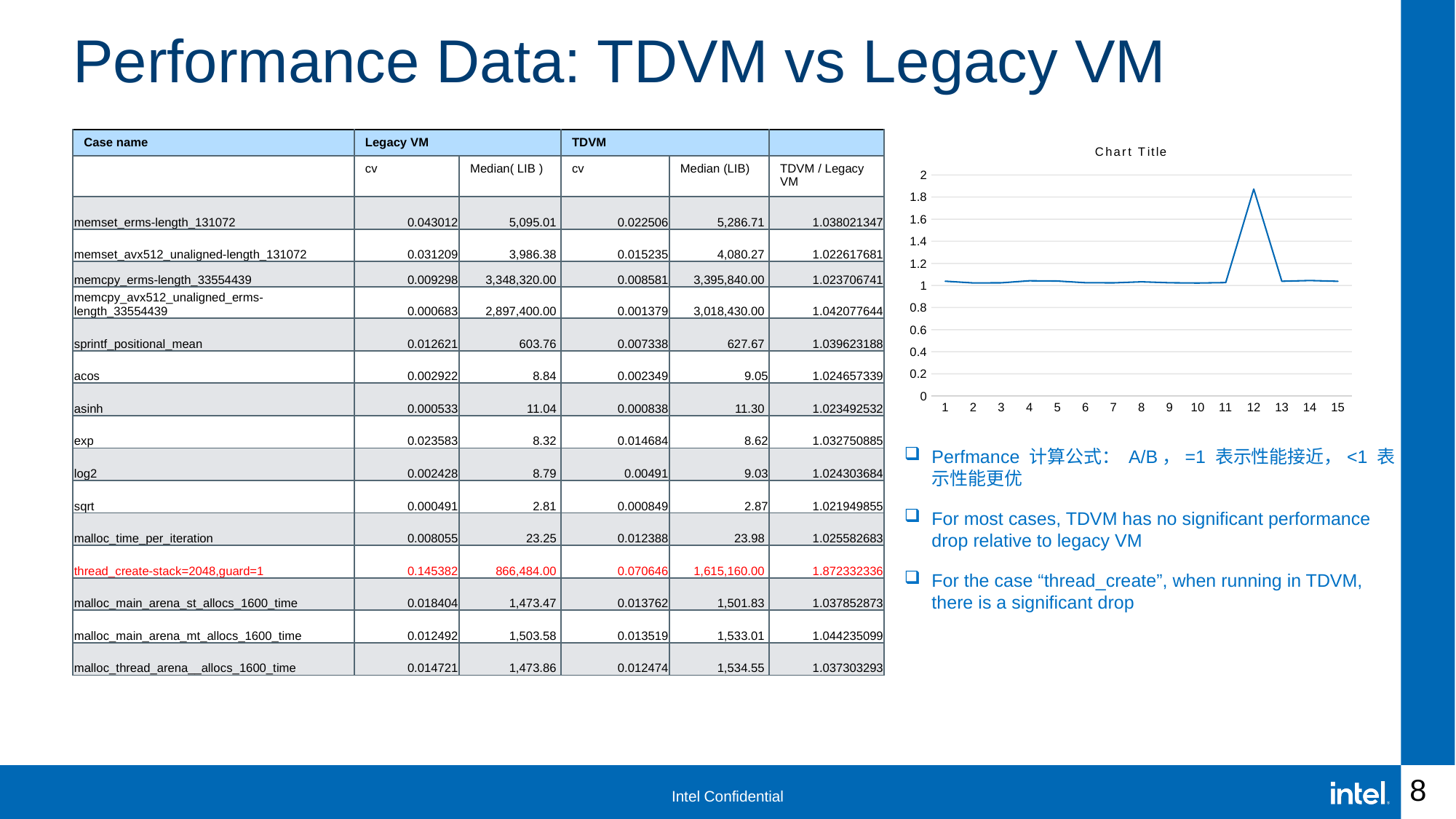

# Performance Data: TDVM vs Legacy VM
| Case name | Legacy VM |  | TDVM |  |  |
| --- | --- | --- | --- | --- | --- |
|  | cv | Median( LIB ) | cv | Median (LIB) | TDVM / Legacy VM |
| memset\_erms-length\_131072 | 0.043012 | 5,095.01 | 0.022506 | 5,286.71 | 1.038021347 |
| memset\_avx512\_unaligned-length\_131072 | 0.031209 | 3,986.38 | 0.015235 | 4,080.27 | 1.022617681 |
| memcpy\_erms-length\_33554439 | 0.009298 | 3,348,320.00 | 0.008581 | 3,395,840.00 | 1.023706741 |
| memcpy\_avx512\_unaligned\_erms-length\_33554439 | 0.000683 | 2,897,400.00 | 0.001379 | 3,018,430.00 | 1.042077644 |
| sprintf\_positional\_mean | 0.012621 | 603.76 | 0.007338 | 627.67 | 1.039623188 |
| acos | 0.002922 | 8.84 | 0.002349 | 9.05 | 1.024657339 |
| asinh | 0.000533 | 11.04 | 0.000838 | 11.30 | 1.023492532 |
| exp | 0.023583 | 8.32 | 0.014684 | 8.62 | 1.032750885 |
| log2 | 0.002428 | 8.79 | 0.00491 | 9.03 | 1.024303684 |
| sqrt | 0.000491 | 2.81 | 0.000849 | 2.87 | 1.021949855 |
| malloc\_time\_per\_iteration | 0.008055 | 23.25 | 0.012388 | 23.98 | 1.025582683 |
| thread\_create-stack=2048,guard=1 | 0.145382 | 866,484.00 | 0.070646 | 1,615,160.00 | 1.872332336 |
| malloc\_main\_arena\_st\_allocs\_1600\_time | 0.018404 | 1,473.47 | 0.013762 | 1,501.83 | 1.037852873 |
| malloc\_main\_arena\_mt\_allocs\_1600\_time | 0.012492 | 1,503.58 | 0.013519 | 1,533.01 | 1.044235099 |
| malloc\_thread\_arena\_\_allocs\_1600\_time | 0.014721 | 1,473.86 | 0.012474 | 1,534.55 | 1.037303293 |

### Chart:

| Category |  |
|---|---|
Perfmance 计算公式： A/B，=1 表示性能接近，<1 表示性能更优
For most cases, TDVM has no significant performance drop relative to legacy VM
For the case “thread_create”, when running in TDVM, there is a significant drop

8